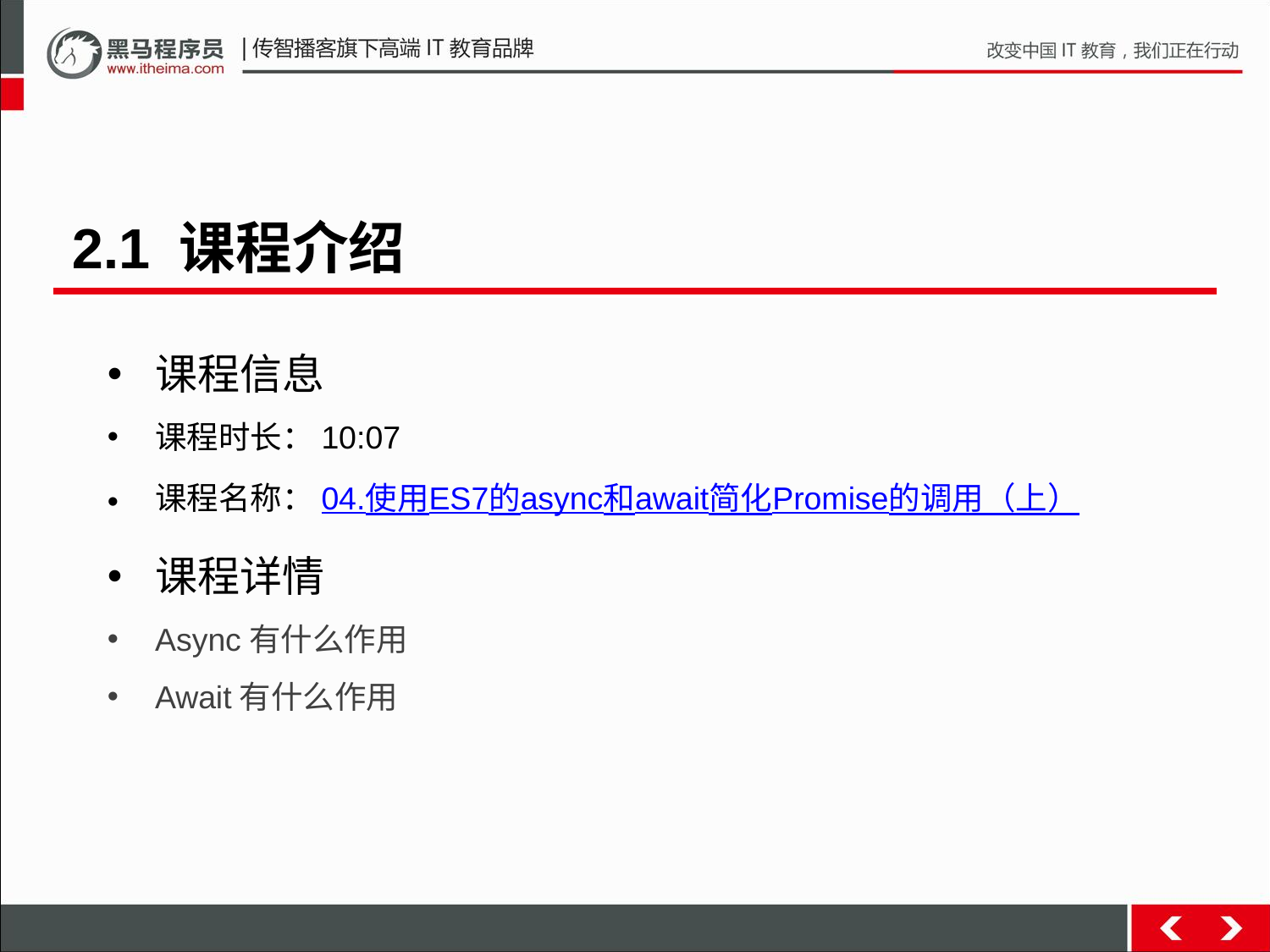

2.1 课程介绍
课程信息
课程时长：10:07
课程名称：04.使用ES7的async和await简化Promise的调用（上）
课程详情
Async有什么作用
Await有什么作用